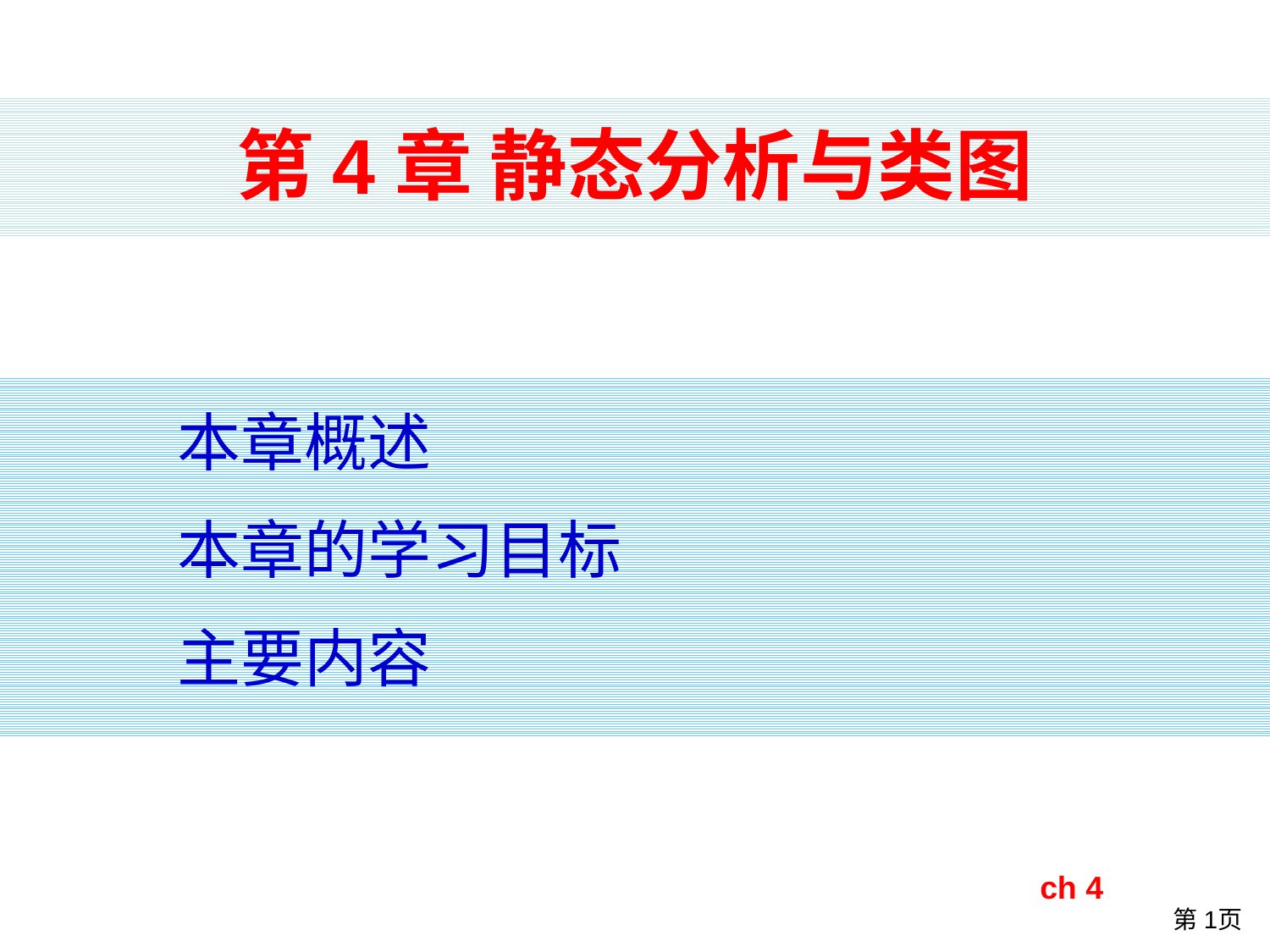

# 第4章 静态分析与类图

本章概述
本章的学习目标
主要内容
ch 4
第1页